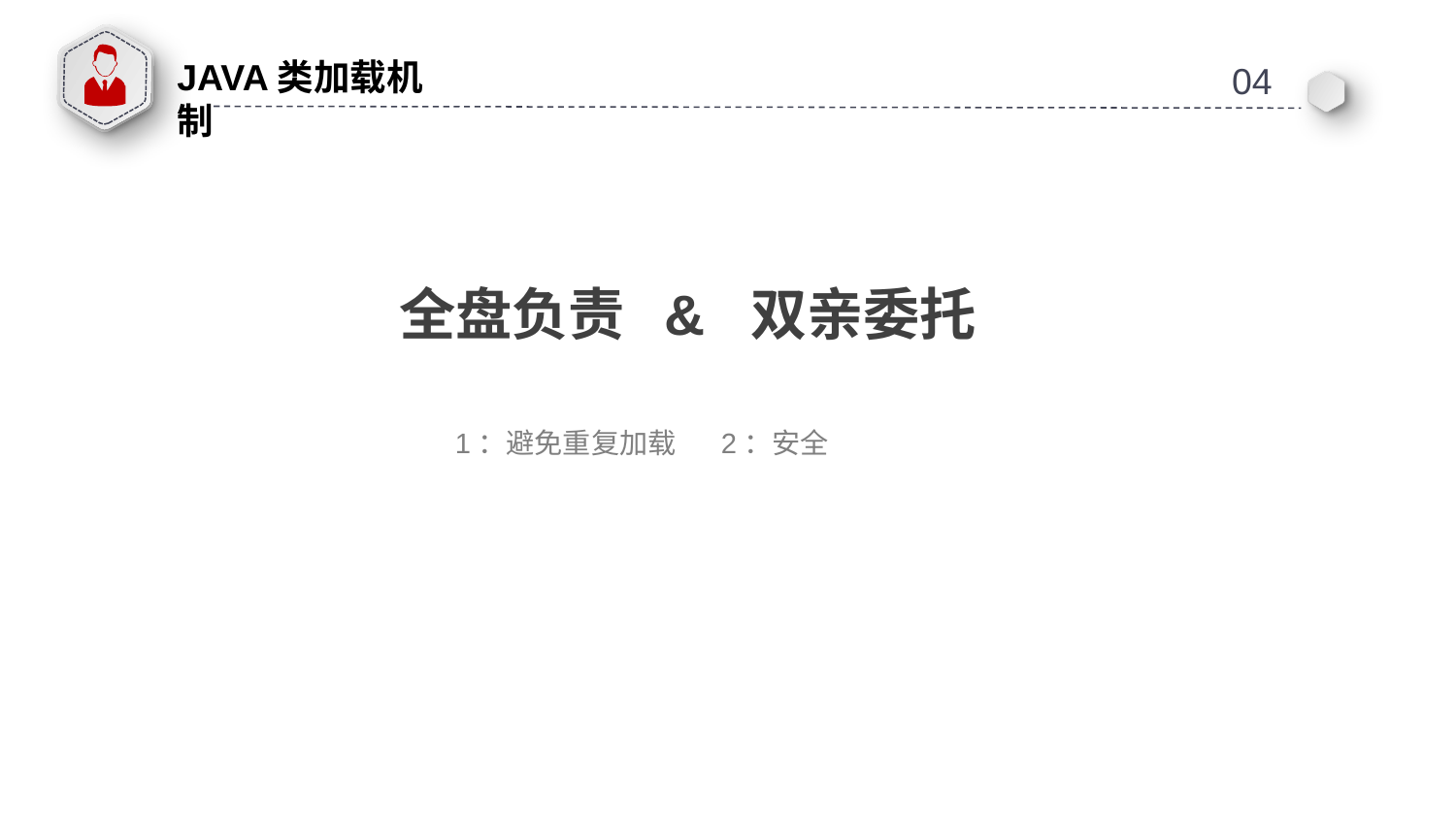

JAVA类加载机制
04

全盘负责  &  双亲委托

1：避免重复加载      2：安全